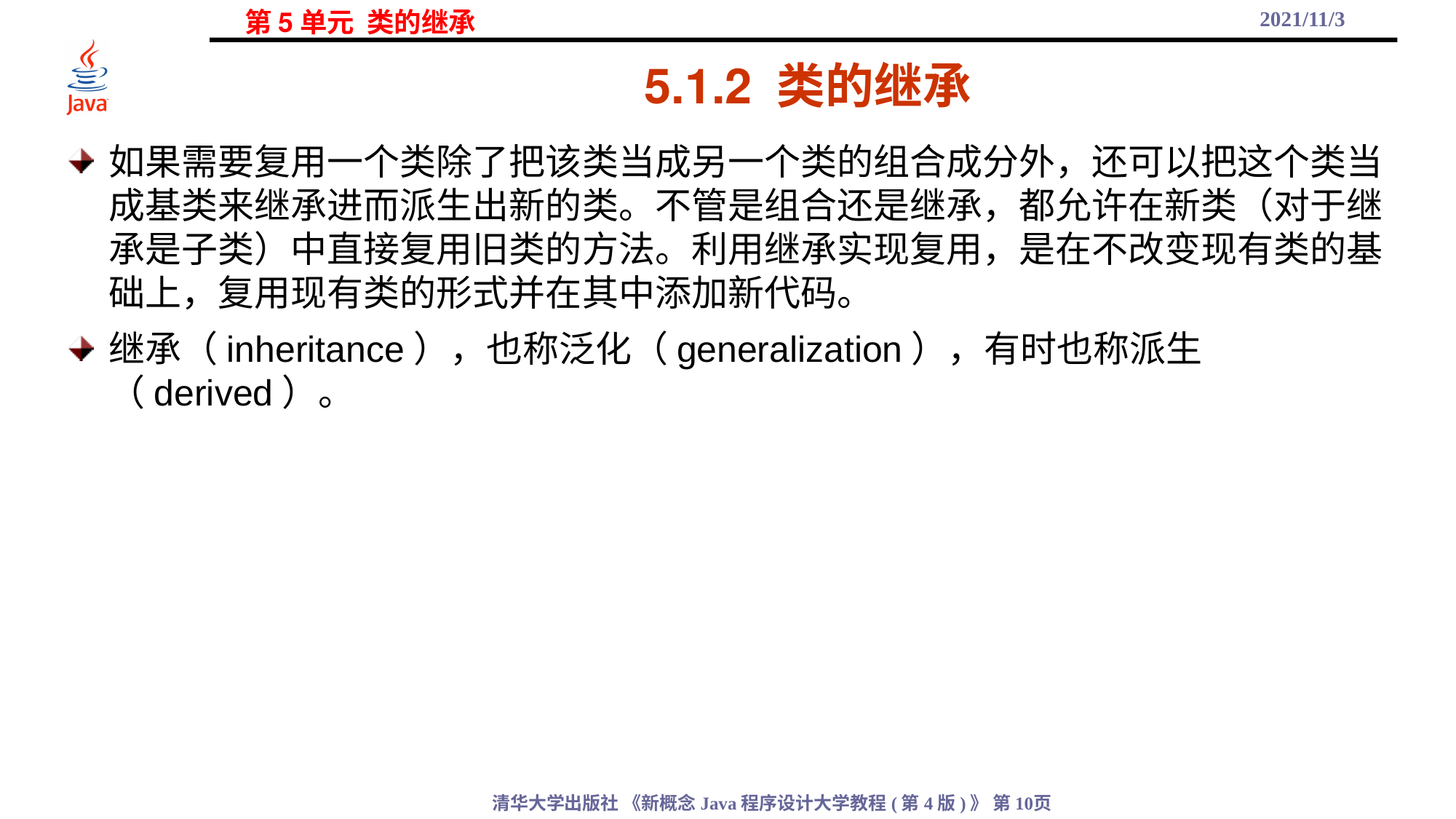

2021/11/3
# 5.1.2 类的继承
如果需要复用一个类除了把该类当成另一个类的组合成分外，还可以把这个类当成基类来继承进而派生出新的类。不管是组合还是继承，都允许在新类（对于继承是子类）中直接复用旧类的方法。利用继承实现复用，是在不改变现有类的基础上，复用现有类的形式并在其中添加新代码。
继承（inheritance），也称泛化（generalization），有时也称派生（derived）。